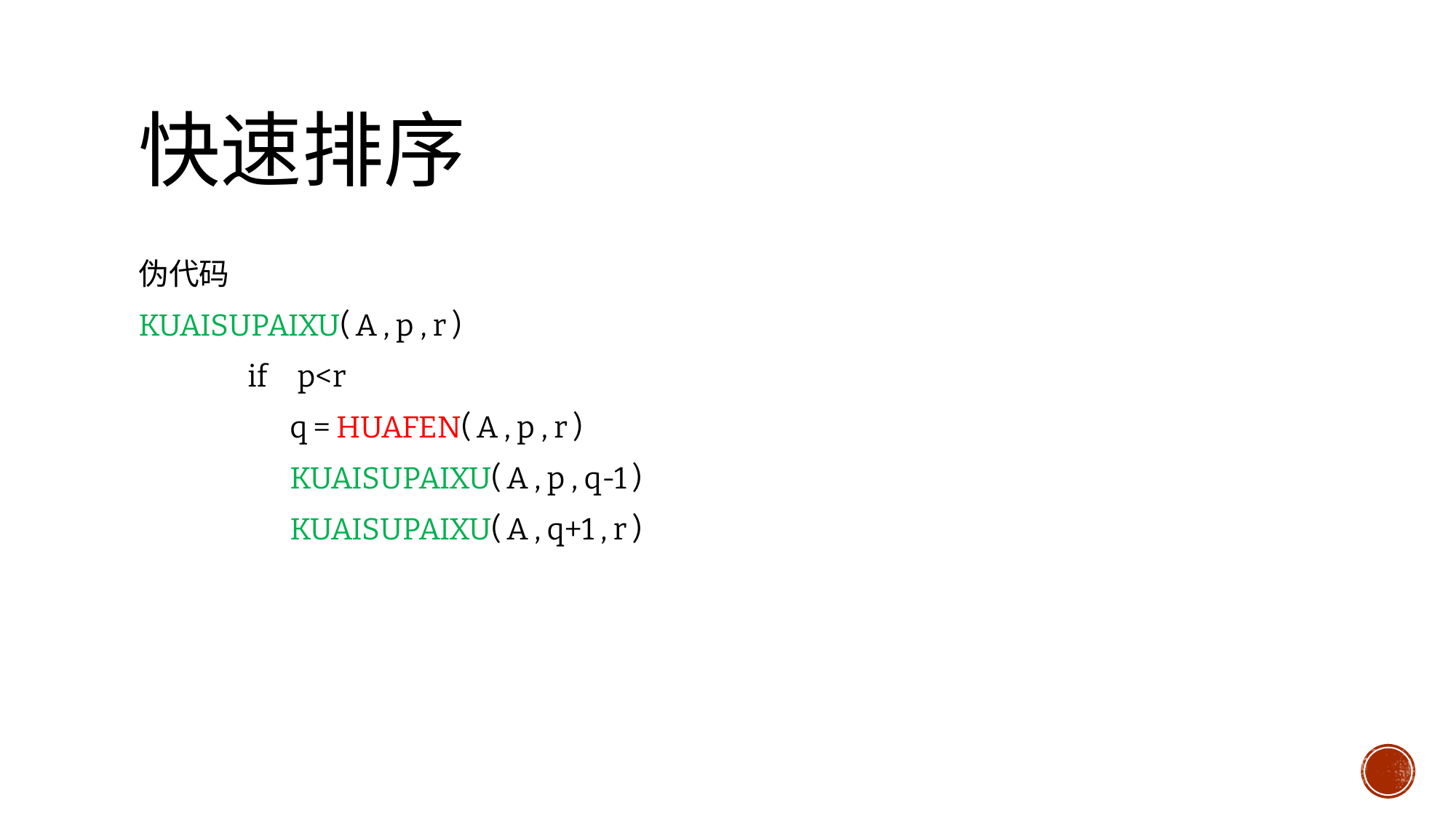

# 快速排序
伪代码
KUAISUPAIXU( A , p , r )
	if     p<r
	       q = HUAFEN( A , p , r )
	       KUAISUPAIXU( A , p , q-1 )
	       KUAISUPAIXU( A , q+1 , r )